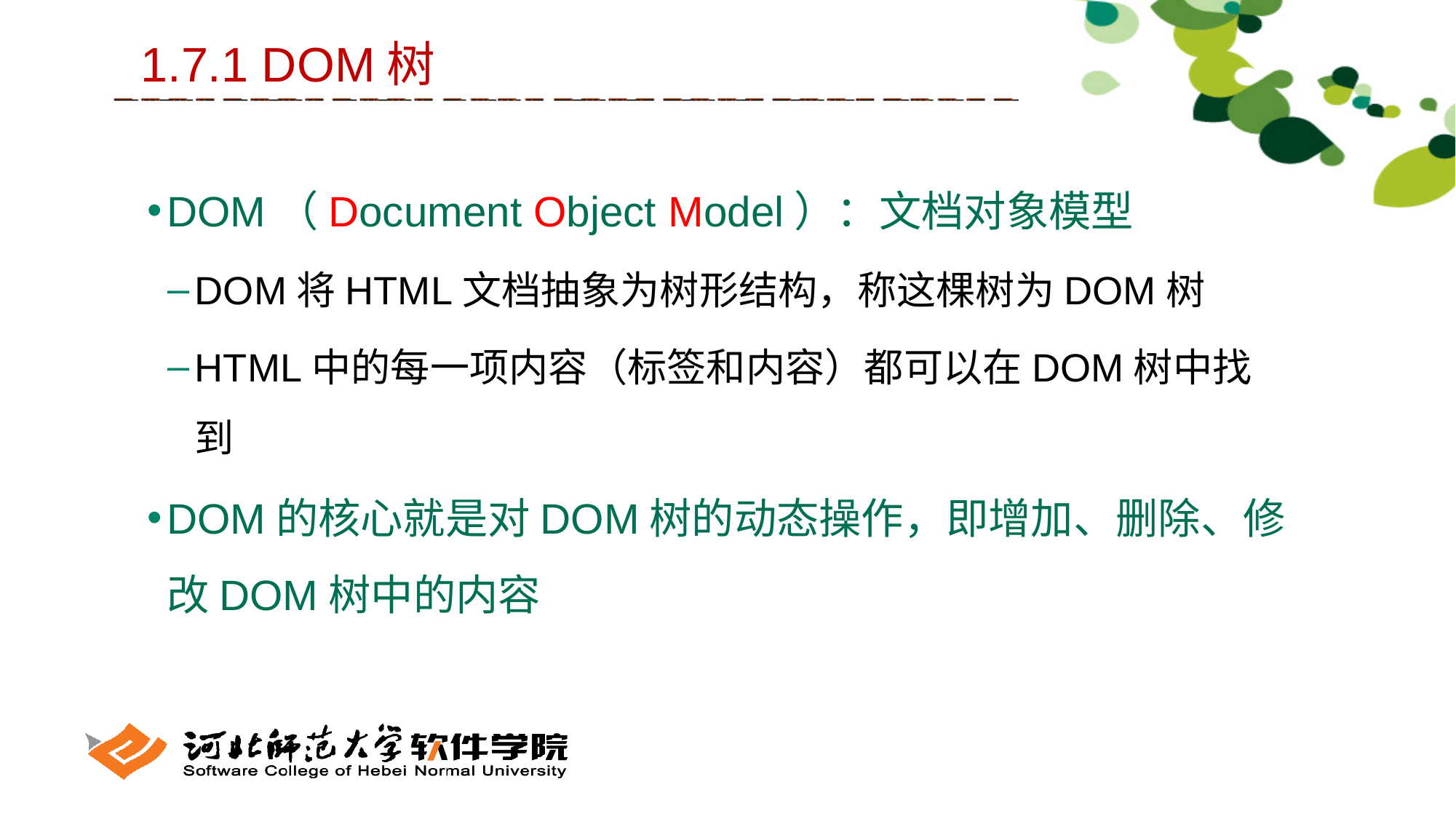

1.7.1 DOM树
DOM（Document Object Model）：文档对象模型
DOM将HTML文档抽象为树形结构，称这棵树为DOM树
HTML中的每一项内容（标签和内容）都可以在DOM树中找到
DOM的核心就是对DOM树的动态操作，即增加、删除、修改DOM树中的内容